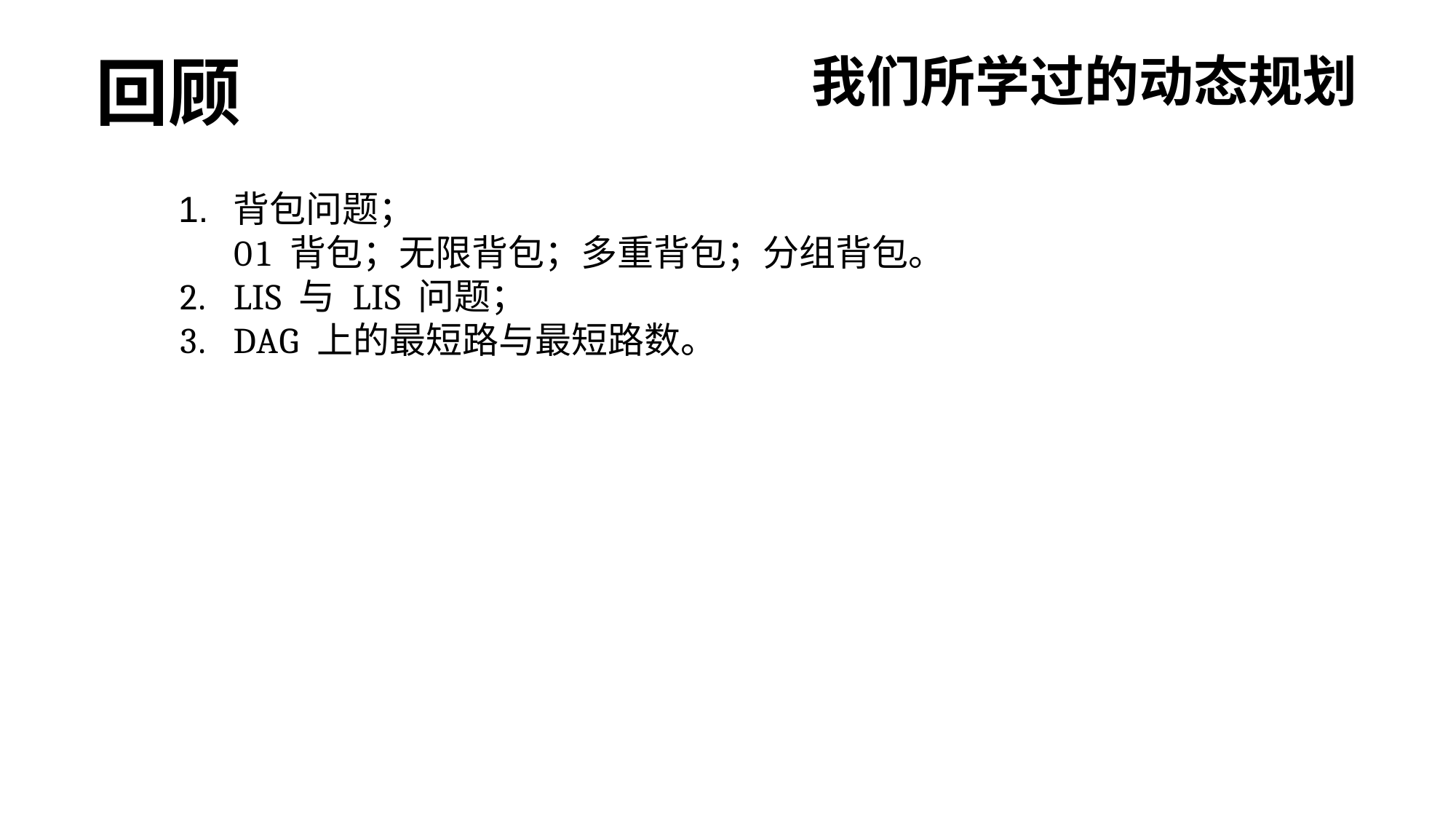

回顾
我们所学过的动态规划
背包问题；
01 背包；无限背包；多重背包；分组背包。
LIS 与 LIS 问题；
DAG 上的最短路与最短路数。